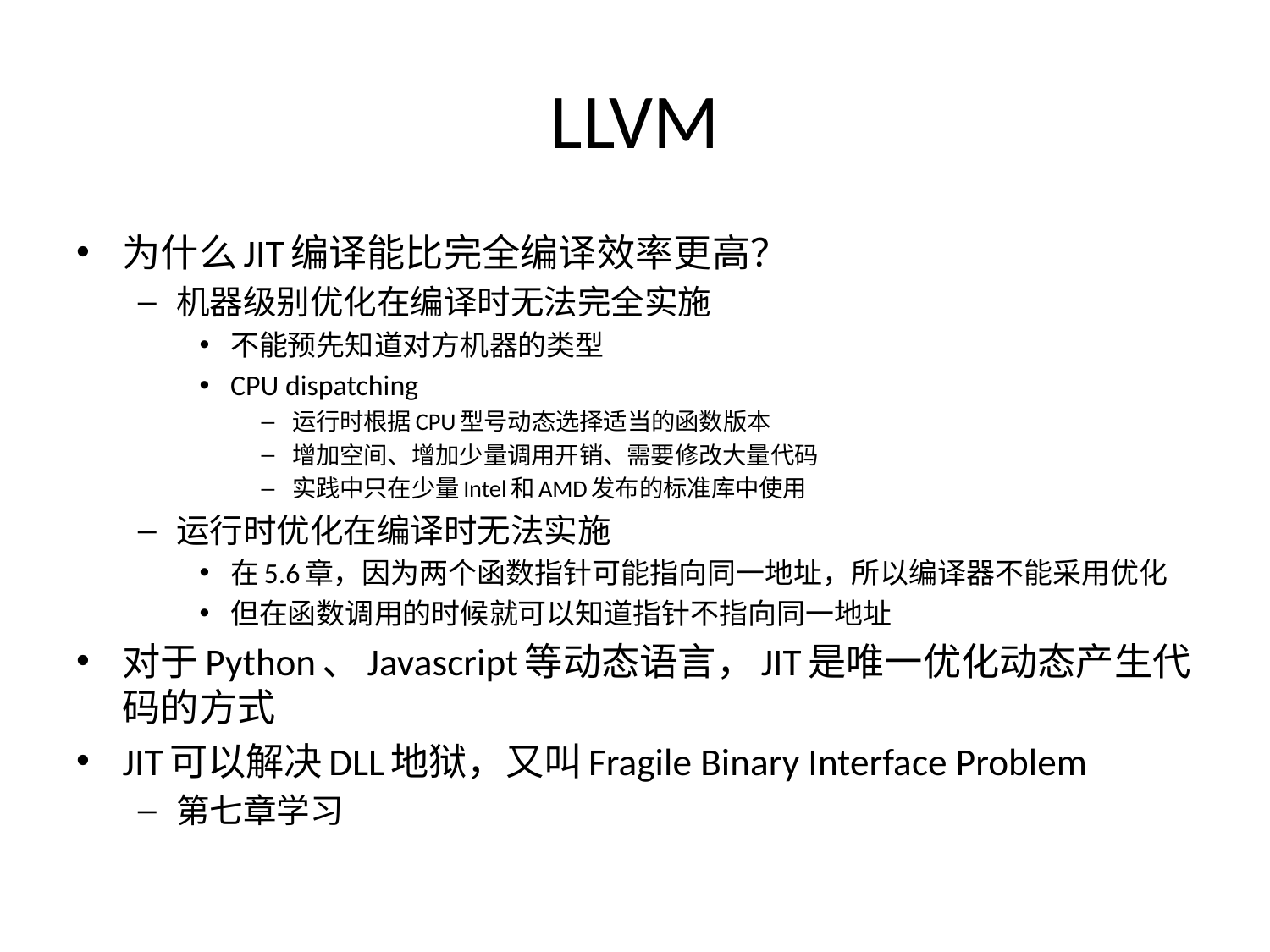

# LLVM
为什么JIT编译能比完全编译效率更高？
机器级别优化在编译时无法完全实施
不能预先知道对方机器的类型
CPU dispatching
运行时根据CPU型号动态选择适当的函数版本
增加空间、增加少量调用开销、需要修改大量代码
实践中只在少量Intel和AMD发布的标准库中使用
运行时优化在编译时无法实施
在5.6章，因为两个函数指针可能指向同一地址，所以编译器不能采用优化
但在函数调用的时候就可以知道指针不指向同一地址
对于Python、Javascript等动态语言，JIT是唯一优化动态产生代码的方式
JIT可以解决DLL地狱，又叫Fragile Binary Interface Problem
第七章学习